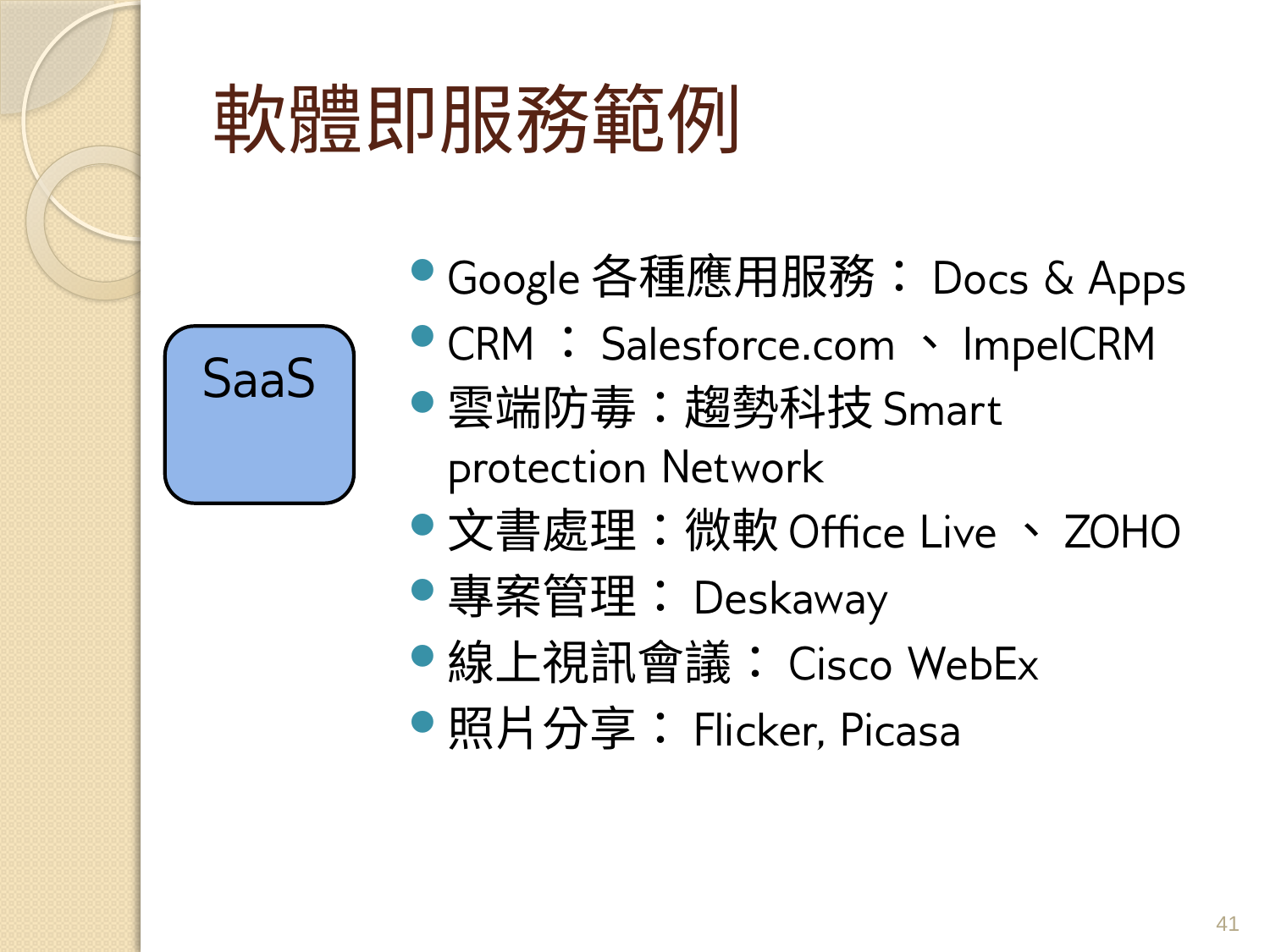

# 軟體即服務範例
Google各種應用服務：Docs & Apps
CRM：Salesforce.com、ImpelCRM
雲端防毒：趨勢科技Smart protection Network
文書處理：微軟Office Live、ZOHO
專案管理：Deskaway
線上視訊會議：Cisco WebEx
照片分享：Flicker, Picasa
SaaS
41